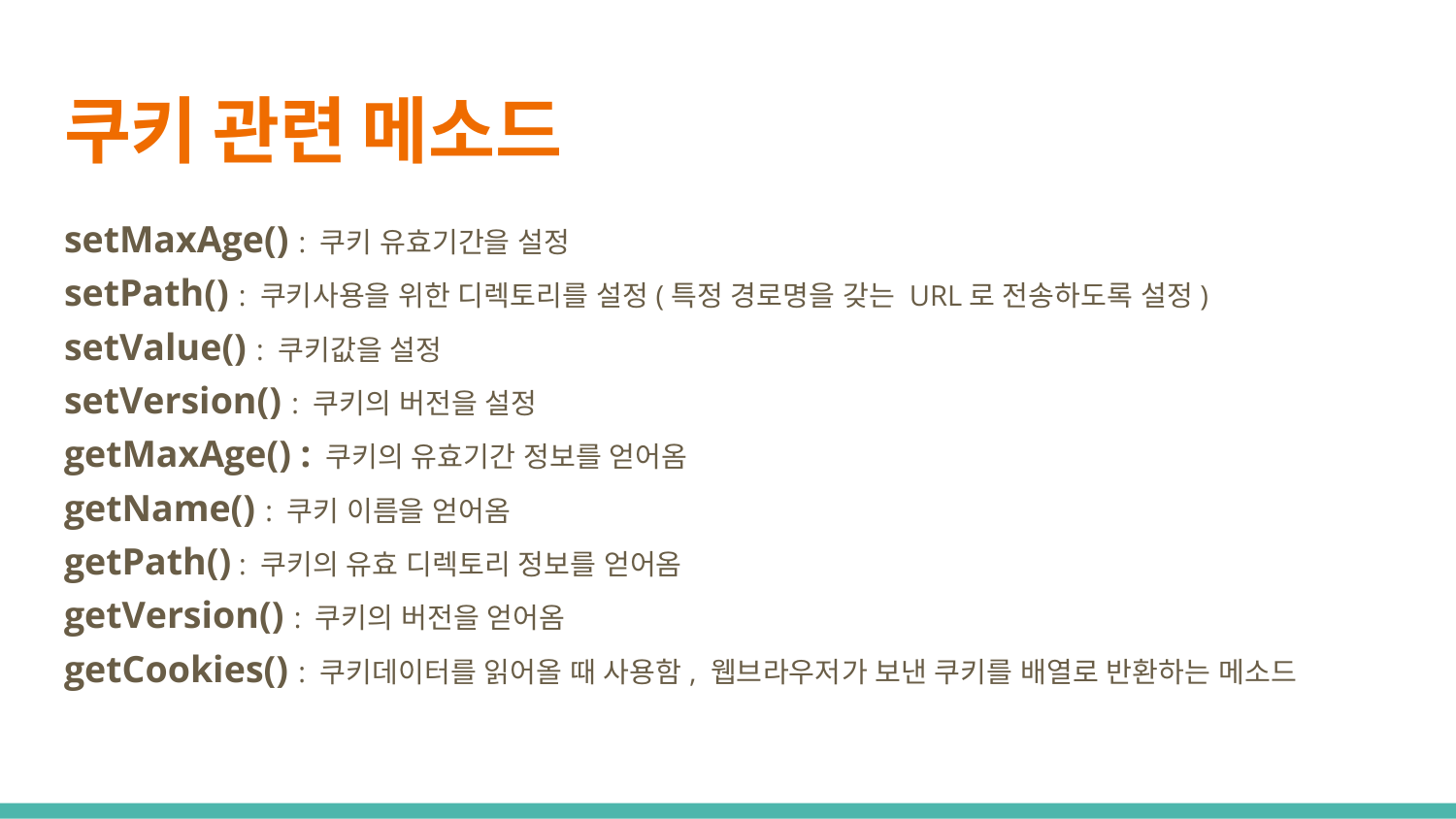

# 쿠키 관련 메소드
setMaxAge() : 쿠키 유효기간을 설정
setPath() : 쿠키사용을 위한 디렉토리를 설정(특정 경로명을 갖는 URL로 전송하도록 설정)
setValue() : 쿠키값을 설정
setVersion() : 쿠키의 버전을 설정
getMaxAge() : 쿠키의 유효기간 정보를 얻어옴
getName() : 쿠키 이름을 얻어옴
getPath() : 쿠키의 유효 디렉토리 정보를 얻어옴
getVersion() : 쿠키의 버전을 얻어옴
getCookies() : 쿠키데이터를 읽어올 때 사용함, 웹브라우저가 보낸 쿠키를 배열로 반환하는 메소드